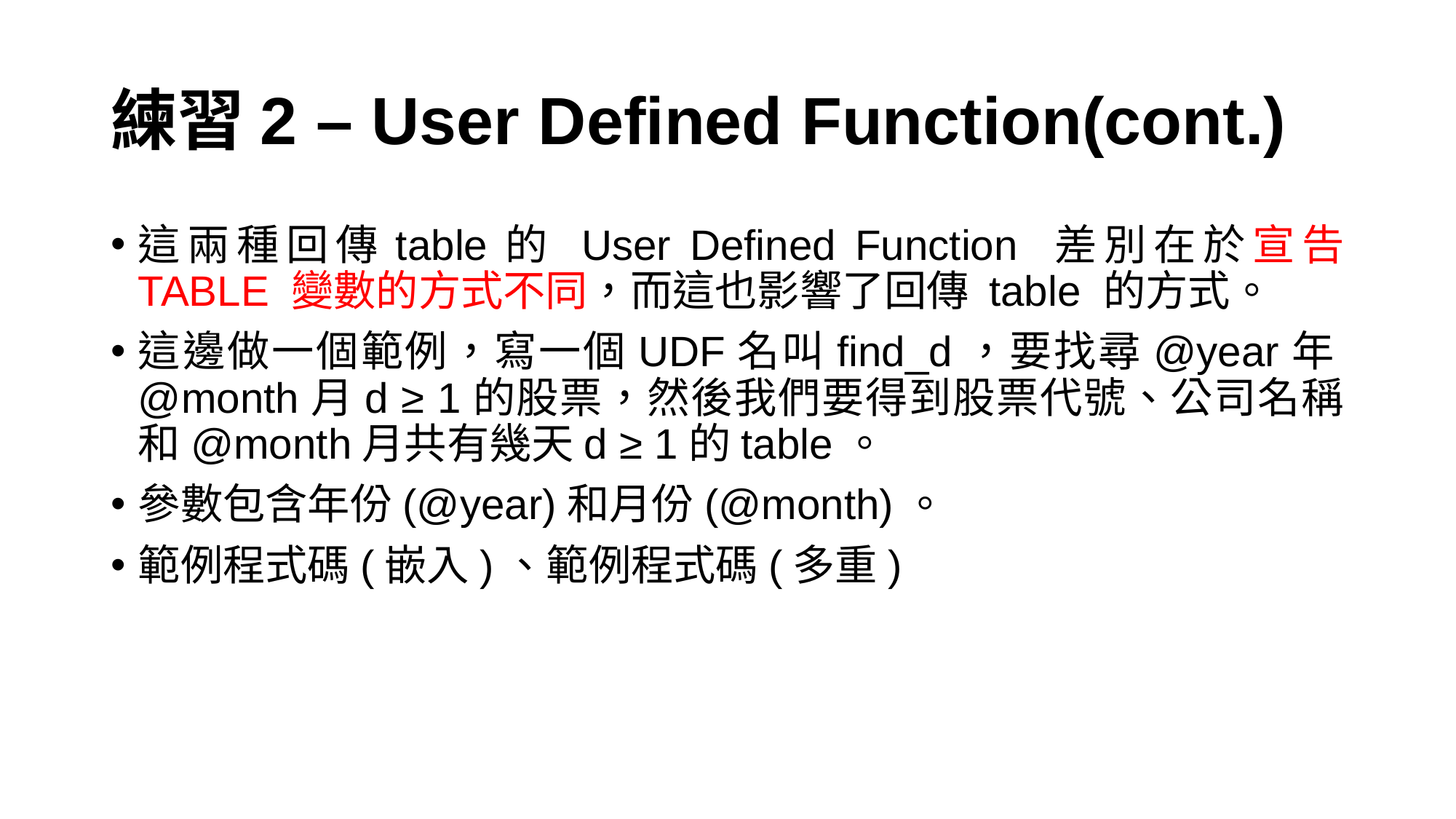

# 練習2 – User Defined Function(cont.)
這兩種回傳table的 User Defined Function 差別在於宣告 TABLE 變數的方式不同，而這也影響了回傳 table 的方式。
這邊做一個範例，寫一個UDF名叫find_d，要找尋@year年@month月d ≥ 1的股票，然後我們要得到股票代號、公司名稱和@month月共有幾天d ≥ 1的table。
參數包含年份(@year)和月份(@month)。
範例程式碼(嵌入)、範例程式碼(多重)